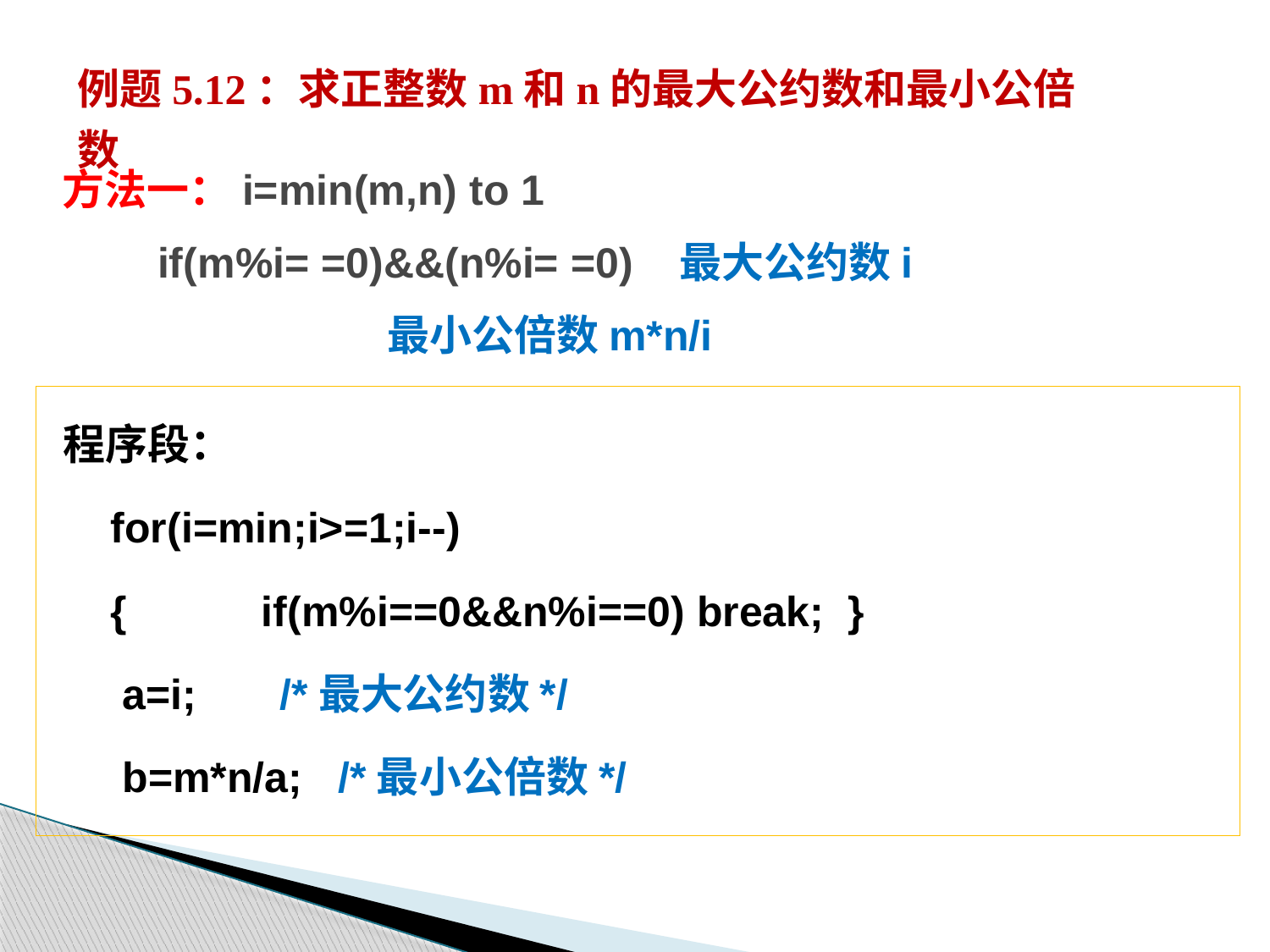

例题5.12：求正整数m和n的最大公约数和最小公倍数
方法一：i=min(m,n) to 1
        if(m%i= =0)&&(n%i= =0)   最大公约数i
                                 最小公倍数m*n/i
程序段：
    for(i=min;i>=1;i--)
    {	   if(m%i==0&&n%i==0) break;  }
     a=i;       /*最大公约数*/
     b=m*n/a;   /*最小公倍数*/